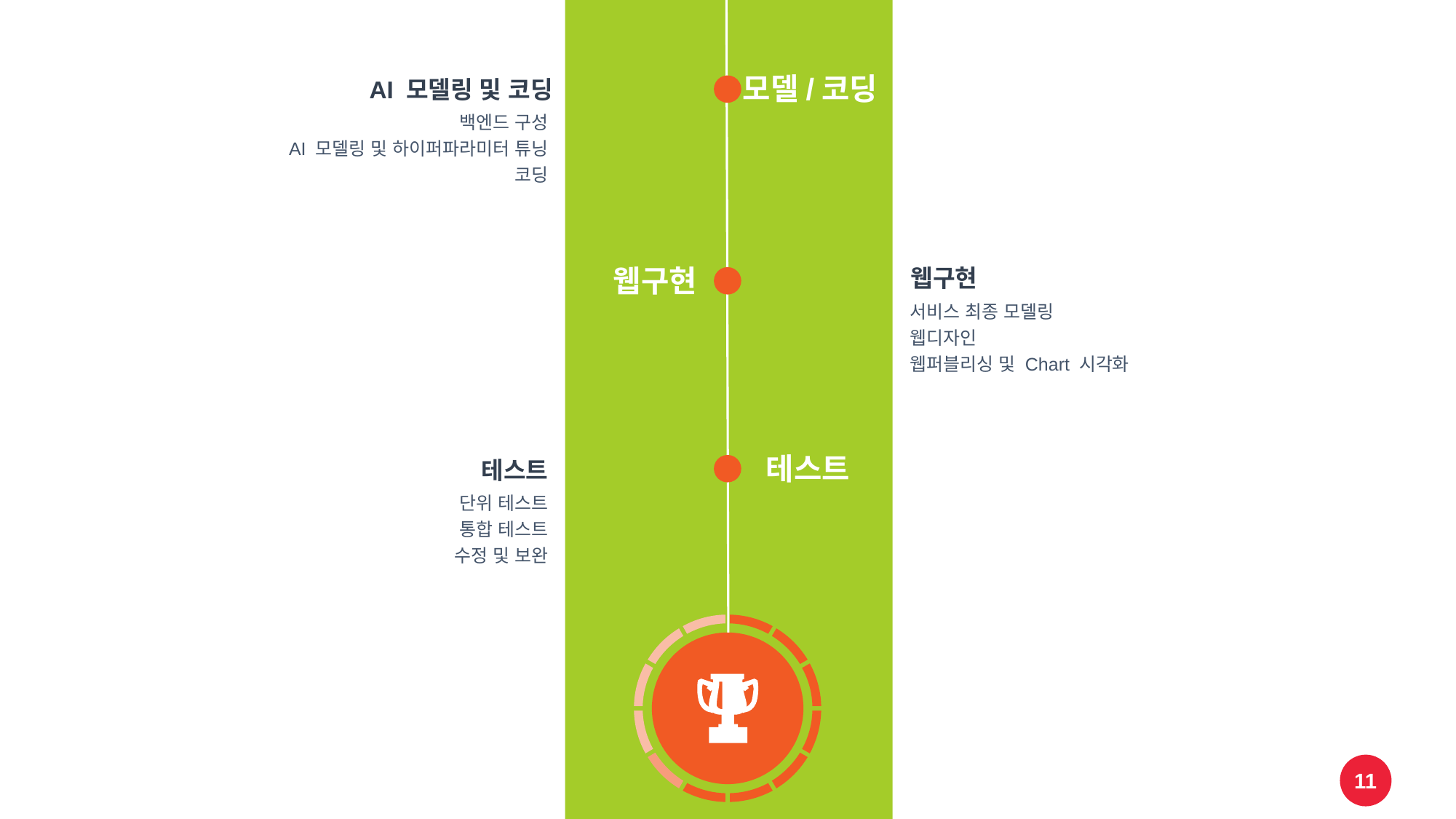

모델/코딩
AI 모델링 및 코딩

백엔드 구성
AI 모델링 및 하이퍼파라미터 튜닝
코딩
웹구현
웹구현

서비스 최종 모델링
웹디자인
웹퍼블리싱 및 Chart 시각화
테스트
테스트

단위 테스트
통합 테스트
수정 및 보완